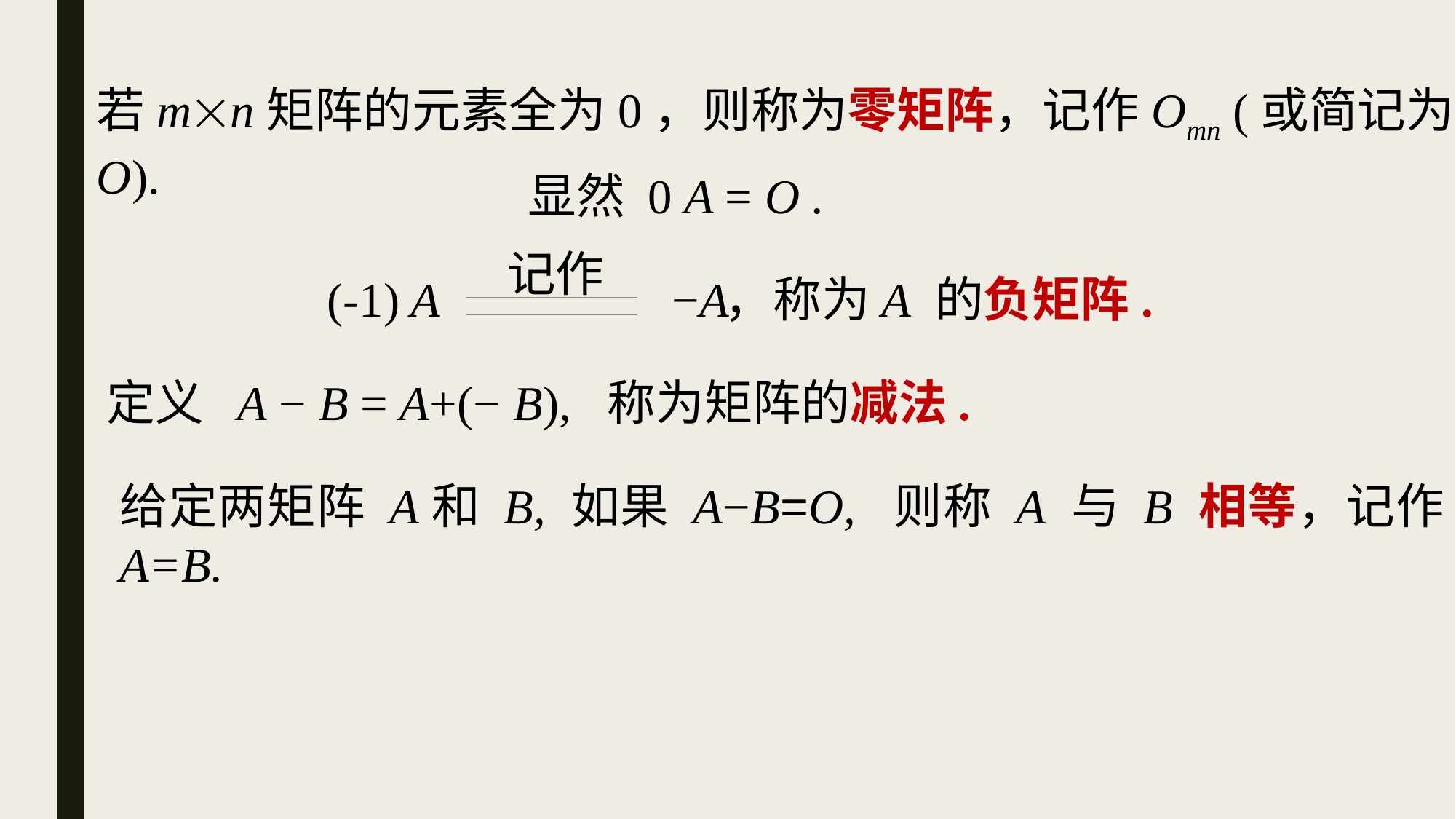

若m×n矩阵的元素全为0，则称为零矩阵，记作Omn (或简记为O).
显然 0 A = O .
记作
(-1) A                   −A
，称为A 的负矩阵.
定义  A − B = A+(− B),  称为矩阵的减法.
给定两矩阵 A和 B, 如果 A−B=O,  则称 A 与 B 相等，记作 A=B.